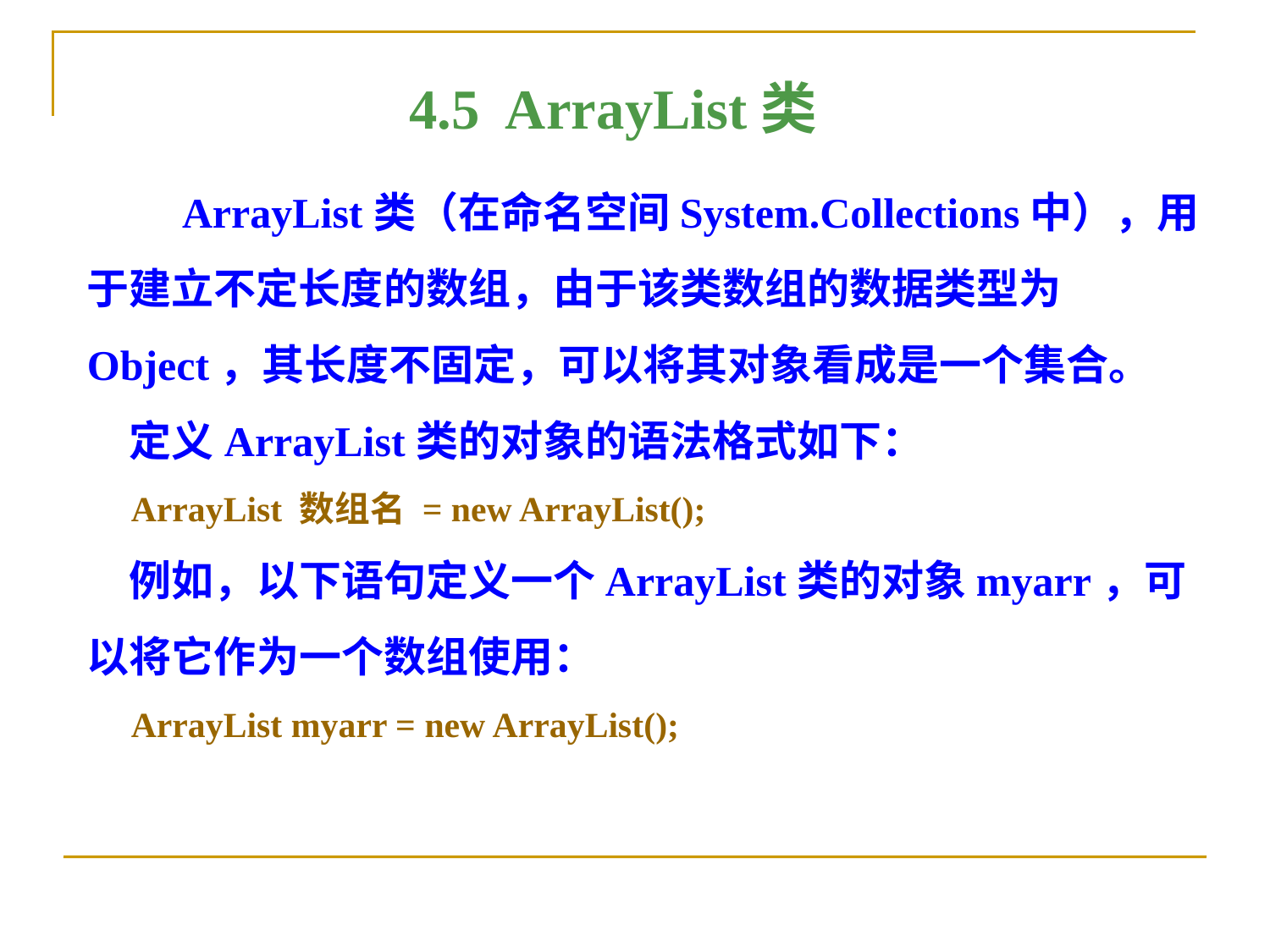

4.5  ArrayList类
　　ArrayList类（在命名空间System.Collections中），用于建立不定长度的数组，由于该类数组的数据类型为Object，其长度不固定，可以将其对象看成是一个集合。
　定义ArrayList类的对象的语法格式如下：
　ArrayList 数组名 = new ArrayList();
　例如，以下语句定义一个ArrayList类的对象myarr，可以将它作为一个数组使用：
　ArrayList myarr = new ArrayList();